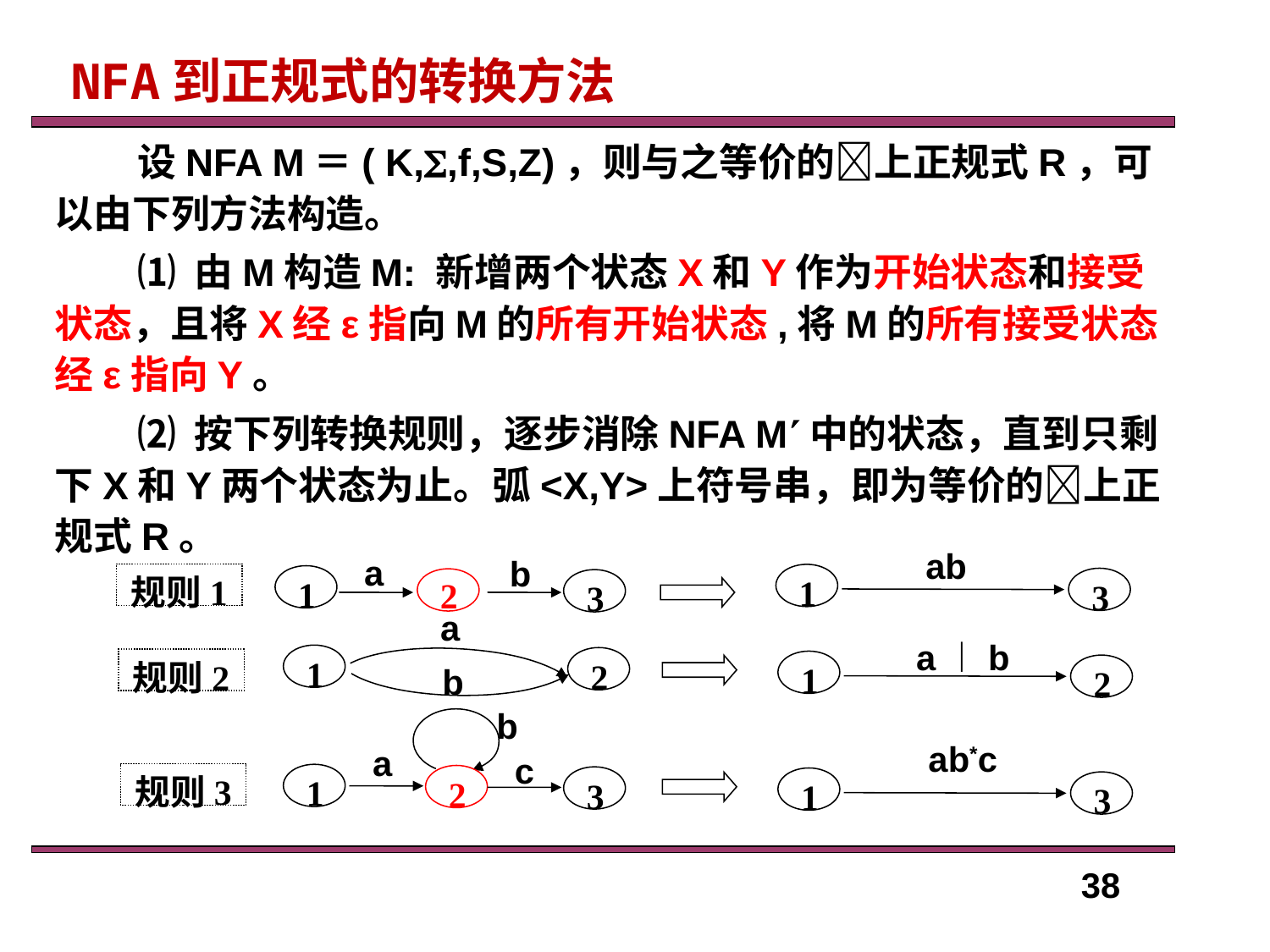

NFA到正规式的转换方法
设NFA M＝( K,Σ,f,S,Z)，则与之等价的Σ上正规式R，可以由下列方法构造。
⑴ 由M构造M: 新增两个状态X和Y作为开始状态和接受状态，且将X经ε指向M的所有开始状态,将M的所有接受状态经ε指向Y。
⑵ 按下列转换规则，逐步消除NFA M′中的状态，直到只剩下X和Y两个状态为止。弧<X,Y>上符号串，即为等价的Σ上正规式R。
ab
a
b
规则1

1

1
2

3

3

a
a︱b

1

2

规则2

1
b

2

b
ab*c

a
c
规则3

1

2

3

1

3

38